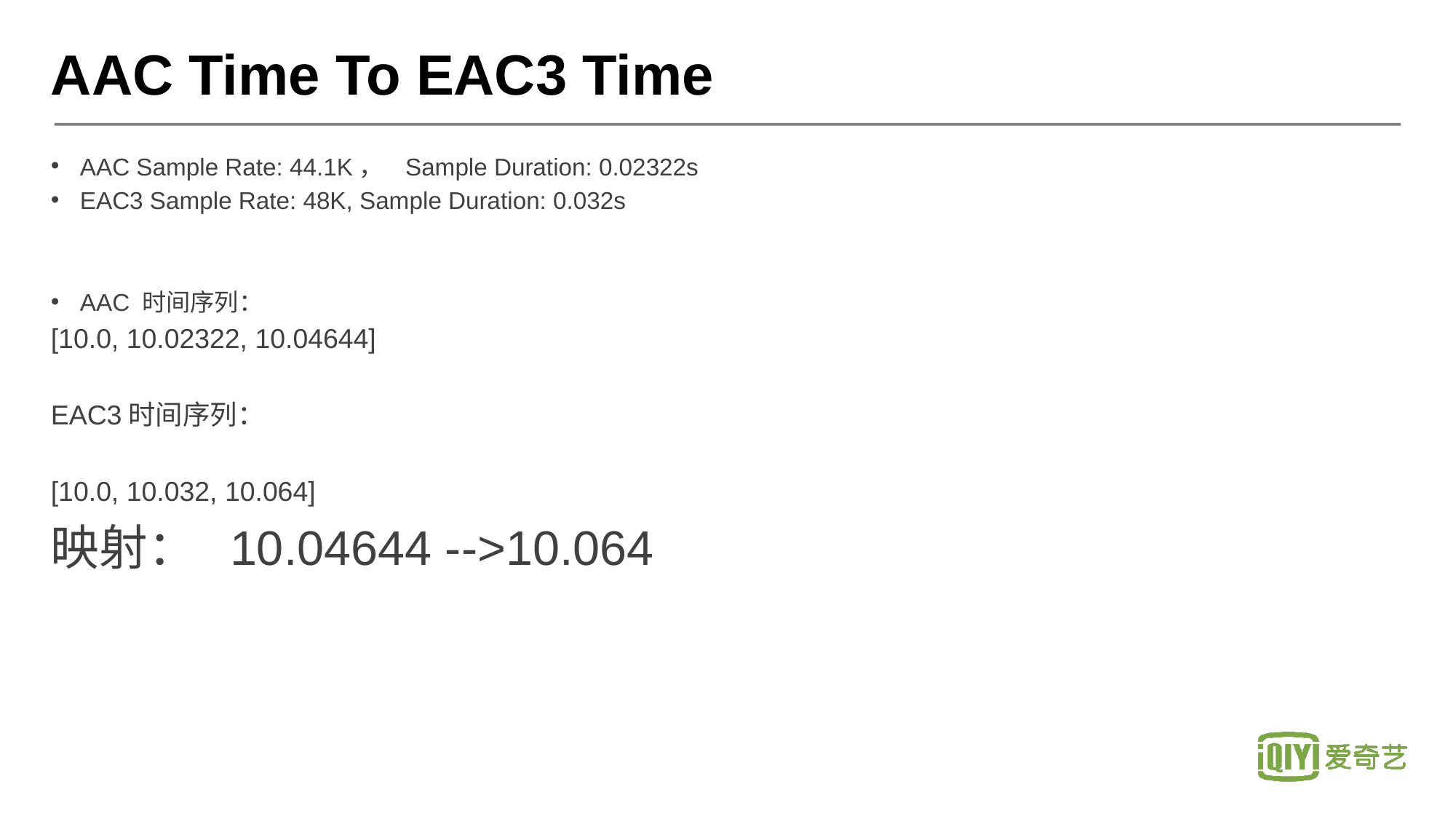

# AAC Time To EAC3 Time
AAC Sample Rate: 44.1K，   Sample Duration: 0.02322s
EAC3 Sample Rate: 48K, Sample Duration: 0.032s

AAC 时间序列：
[10.0, 10.02322, 10.04644]

EAC3时间序列：

[10.0, 10.032, 10.064]
映射：  10.04644 -->10.064